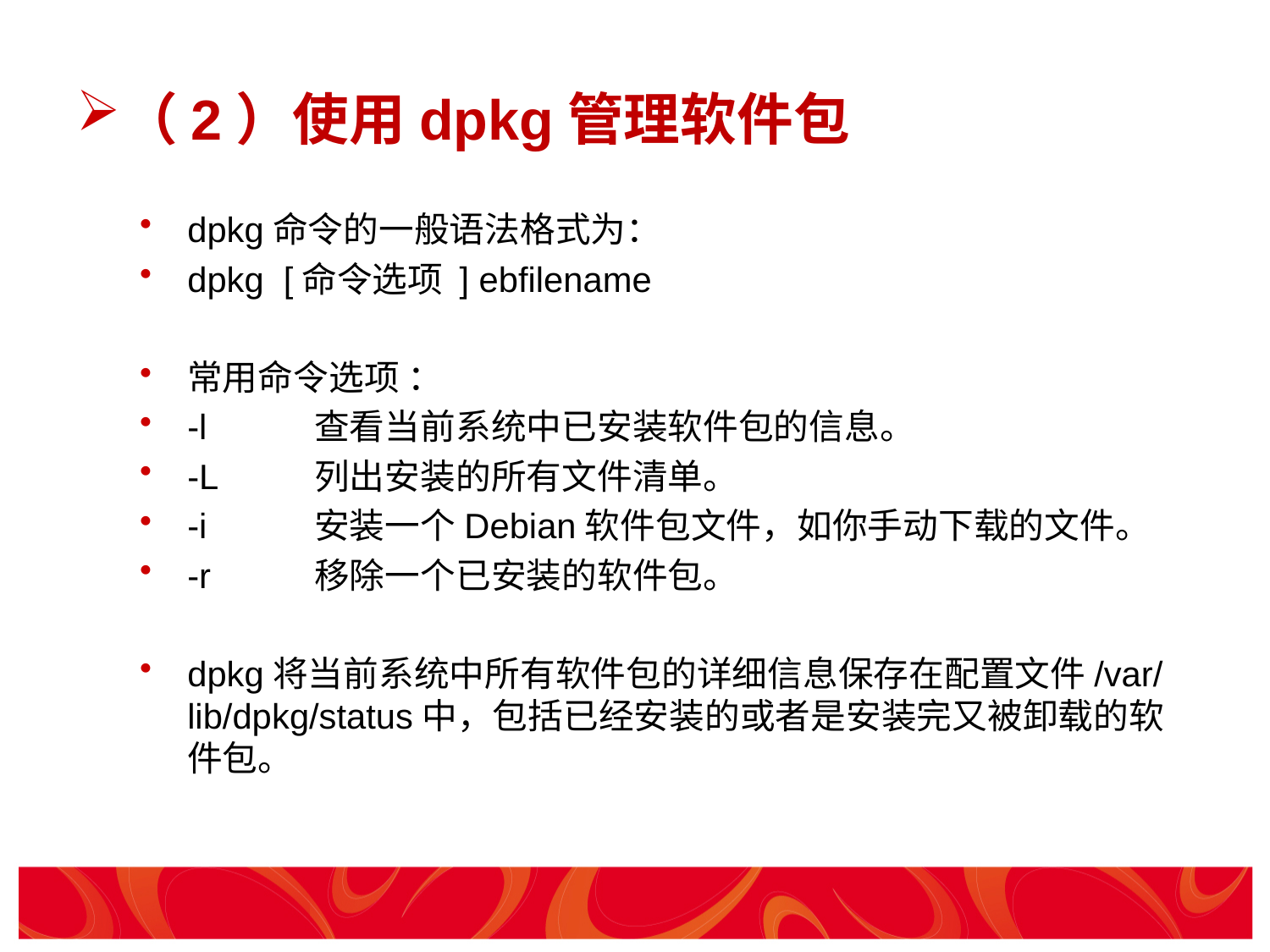

# （2）使用dpkg管理软件包
dpkg命令的一般语法格式为：
dpkg  [命令选项 ] ebfilename

常用命令选项 ：
-l	查看当前系统中已安装软件包的信息。
-L 	列出安装的所有文件清单。
-i 	安装一个Debian软件包文件，如你手动下载的文件。
-r 	移除一个已安装的软件包。

dpkg将当前系统中所有软件包的详细信息保存在配置文件/var/lib/dpkg/status中，包括已经安装的或者是安装完又被卸载的软件包。